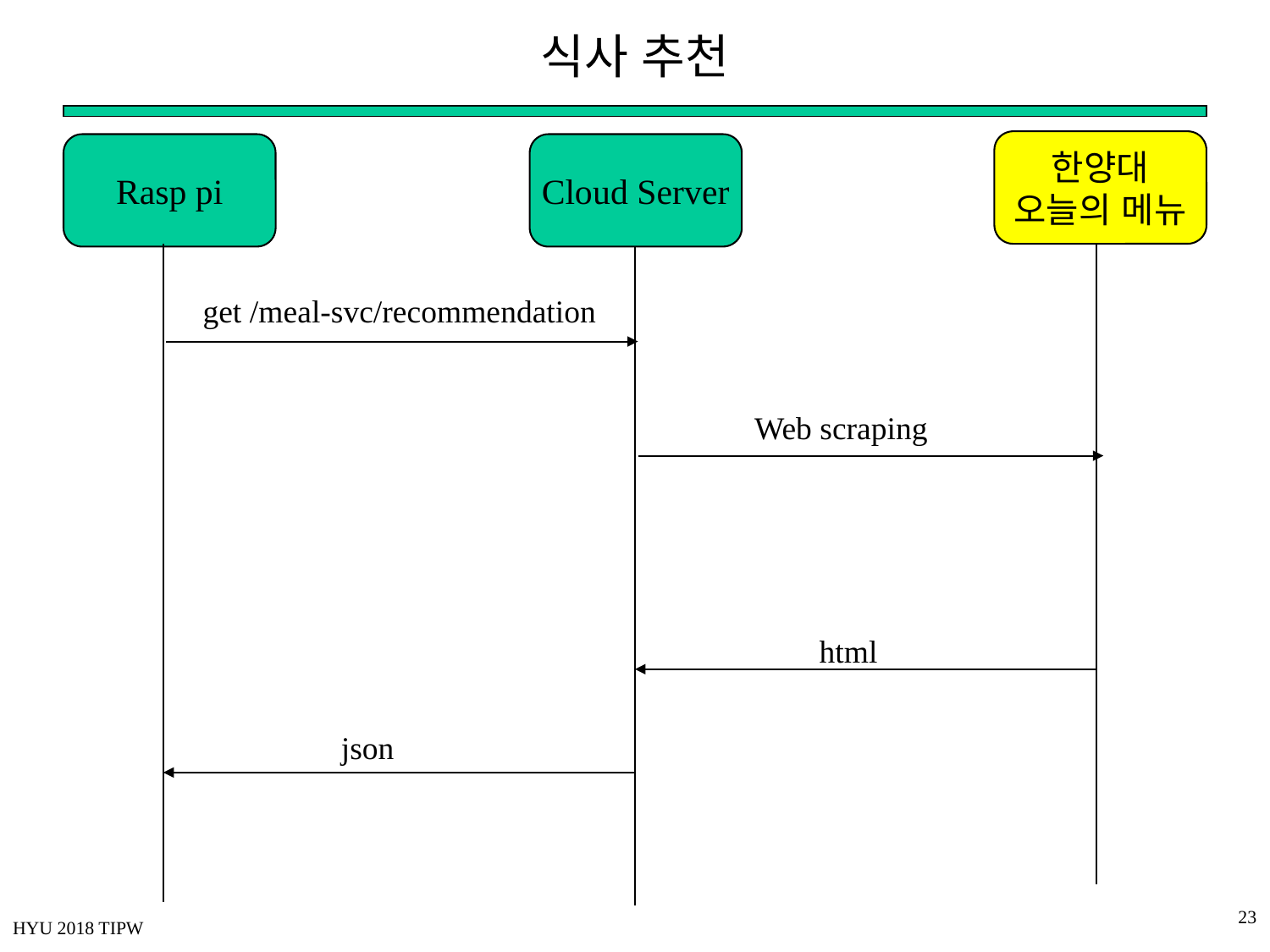

# 식사 추천
한양대
오늘의 메뉴
Rasp pi
Cloud Server
get /meal-svc/recommendation
Web scraping
html
json
23
HYU 2018 TIPW